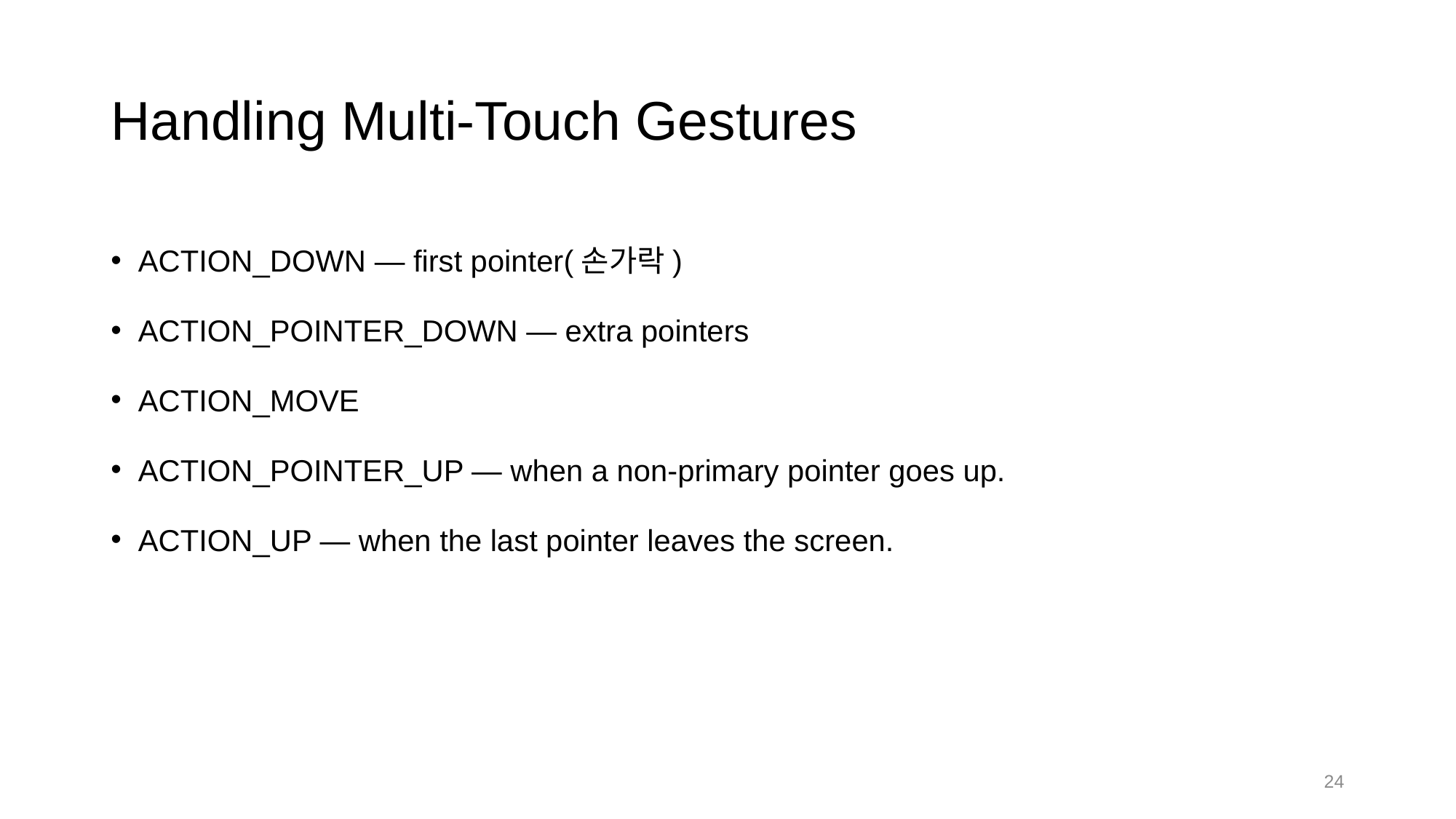

# Handling Multi-Touch Gestures
ACTION_DOWN — first pointer(손가락)
ACTION_POINTER_DOWN — extra pointers
ACTION_MOVE
ACTION_POINTER_UP — when a non-primary pointer goes up.
ACTION_UP — when the last pointer leaves the screen.
24